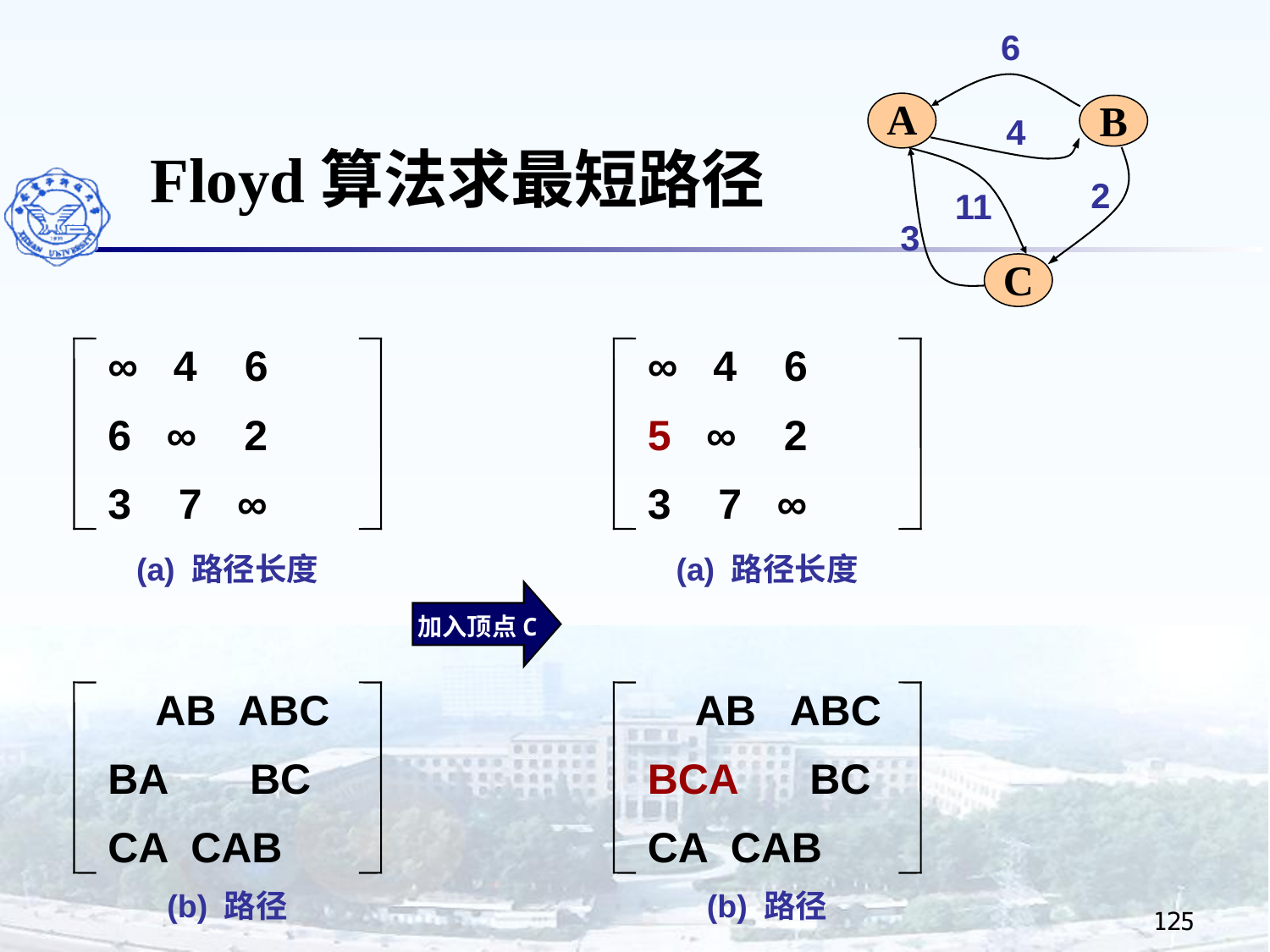

6

A
B
4

2
11
3
C
Floyd算法求最短路径
∞   4    6

6   ∞    2
3    7   ∞

(a) 路径长度
    AB  ABC

BA       BC
CA  CAB

(b) 路径
∞   4    6

5   ∞    2
3    7   ∞

(a) 路径长度
    AB   ABC

BCA      BC
CA  CAB

(b) 路径
加入顶点C
125